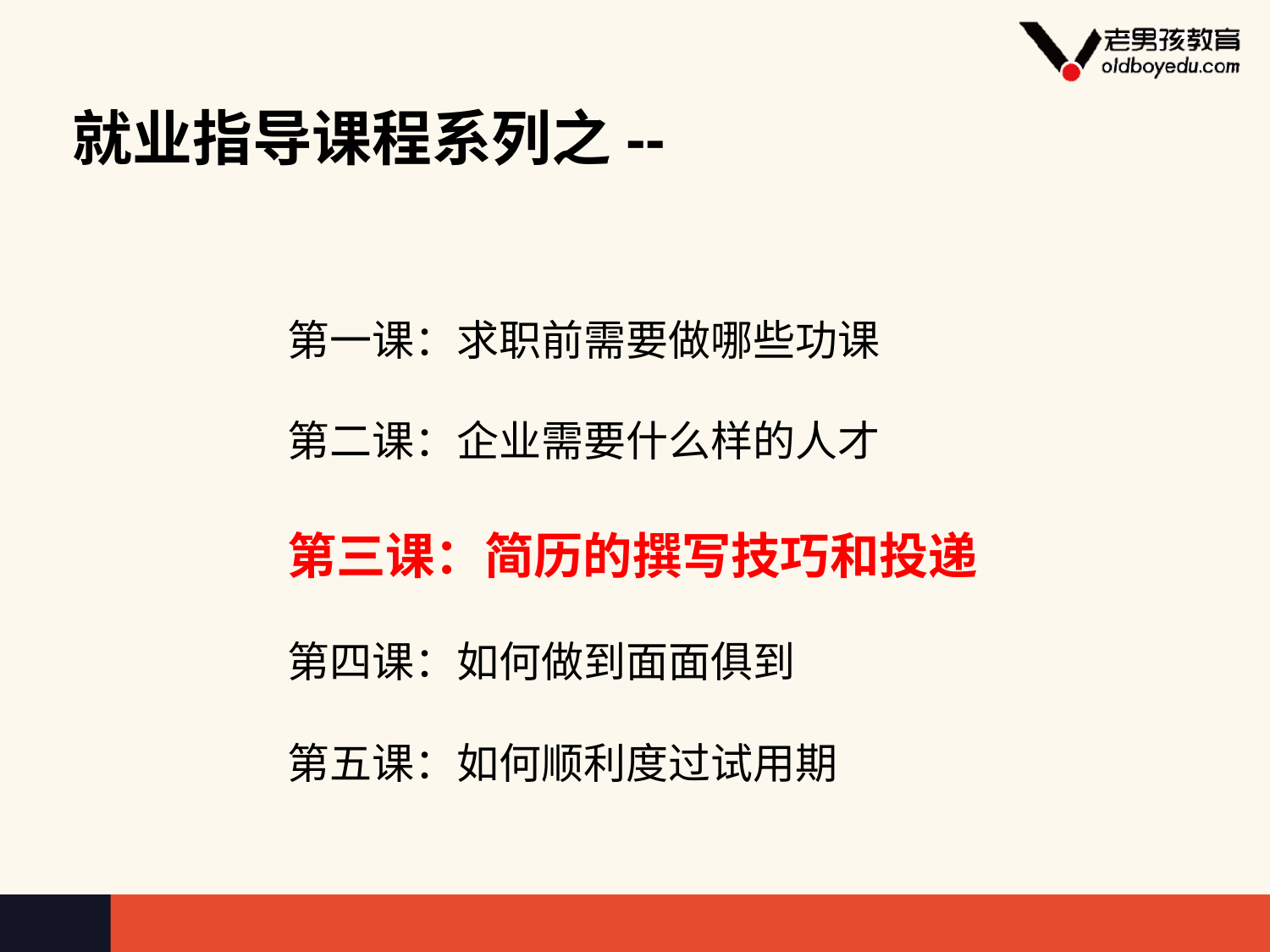

就业指导课程系列之--
第一课：求职前需要做哪些功课
第二课：企业需要什么样的人才
第三课：简历的撰写技巧和投递
第四课：如何做到面面俱到
第五课：如何顺利度过试用期